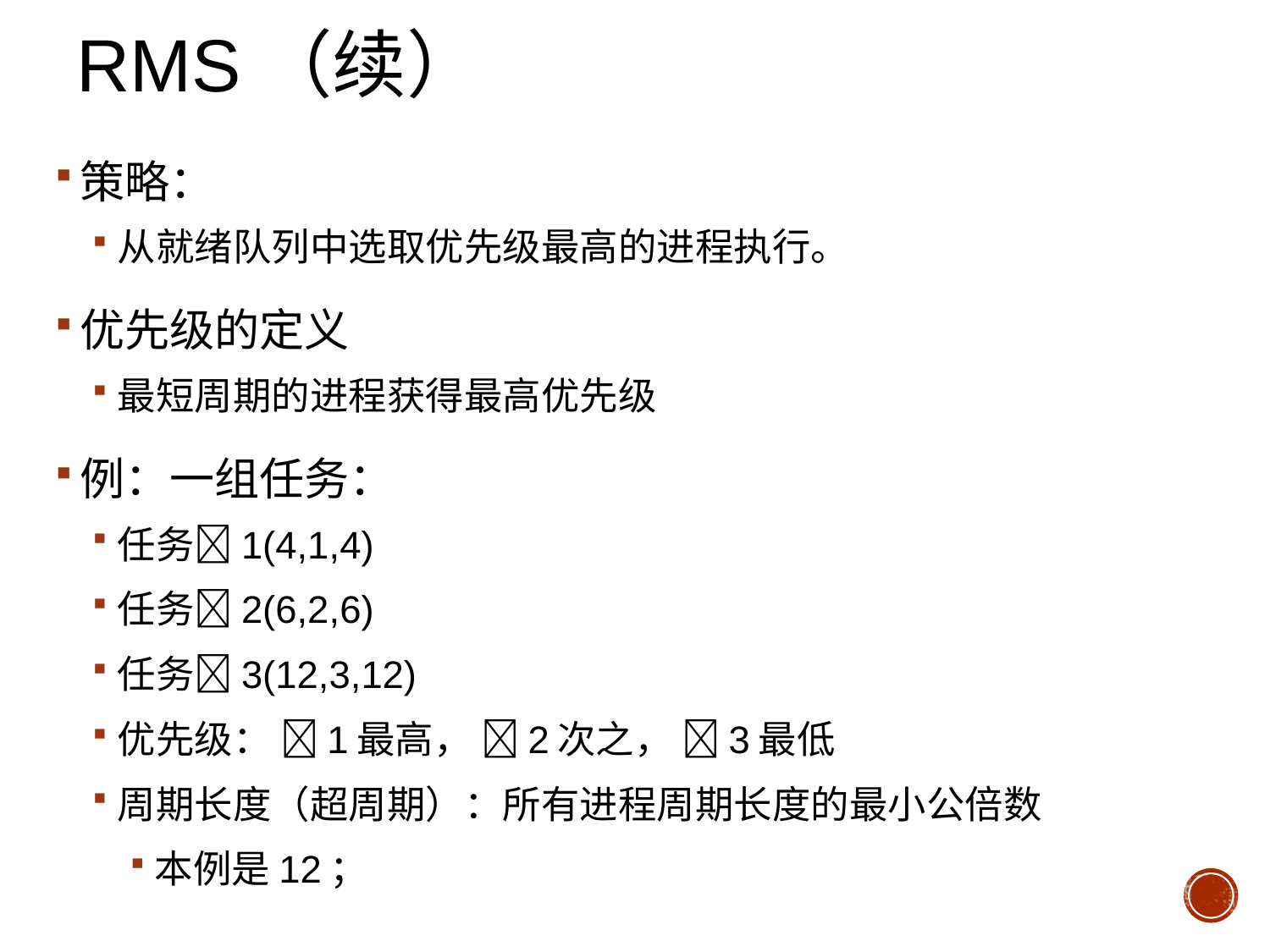

# RMS（续）
策略：
从就绪队列中选取优先级最高的进程执行。
优先级的定义
最短周期的进程获得最高优先级
例：一组任务：
任务τ1(4,1,4)
任务τ2(6,2,6)
任务τ3(12,3,12)
优先级： τ1最高， τ2次之， τ3最低
周期长度（超周期）：所有进程周期长度的最小公倍数
本例是12；